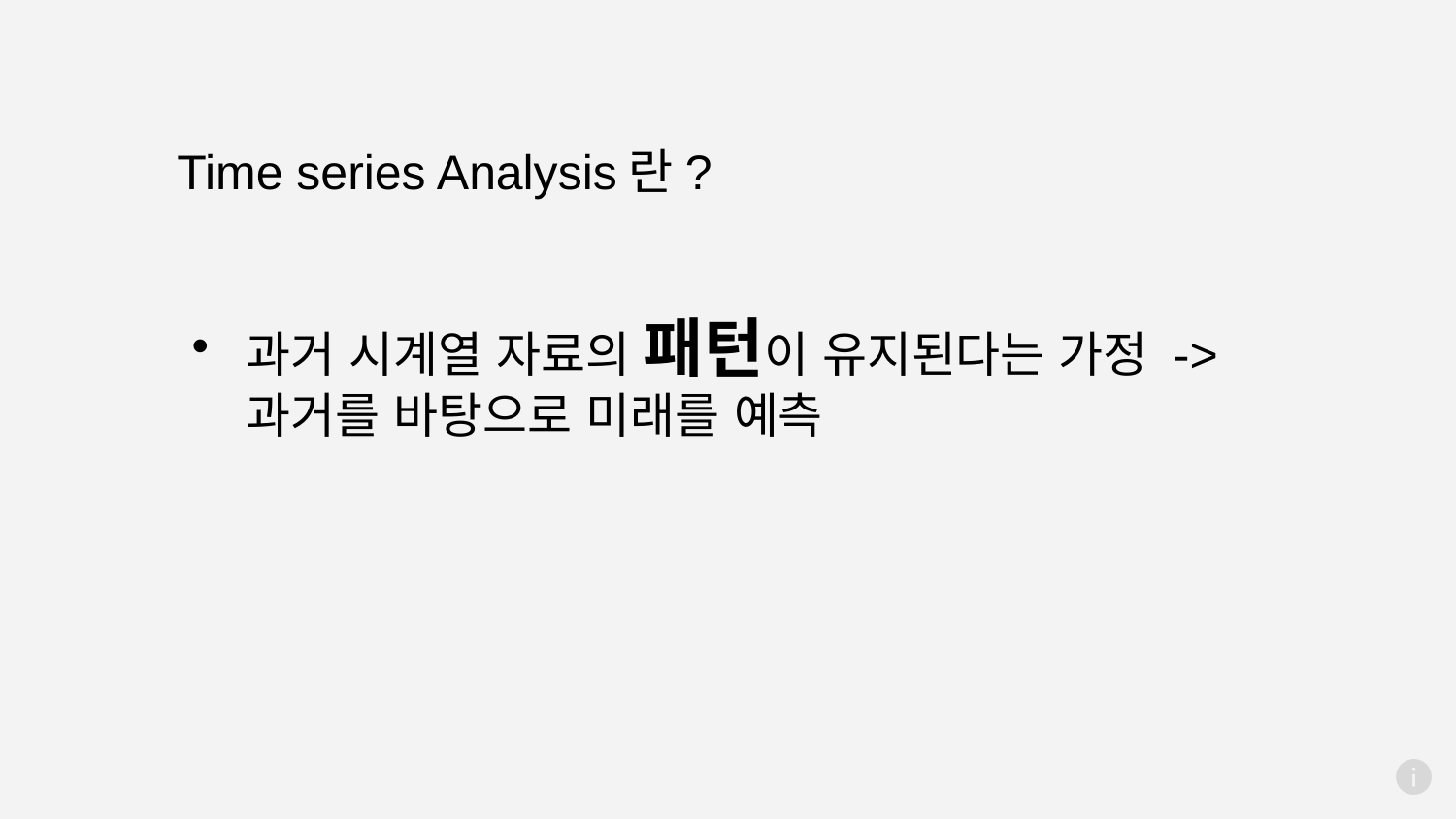

Time series Analysis란?
과거 시계열 자료의 패턴이 유지된다는 가정 -> 과거를 바탕으로 미래를 예측